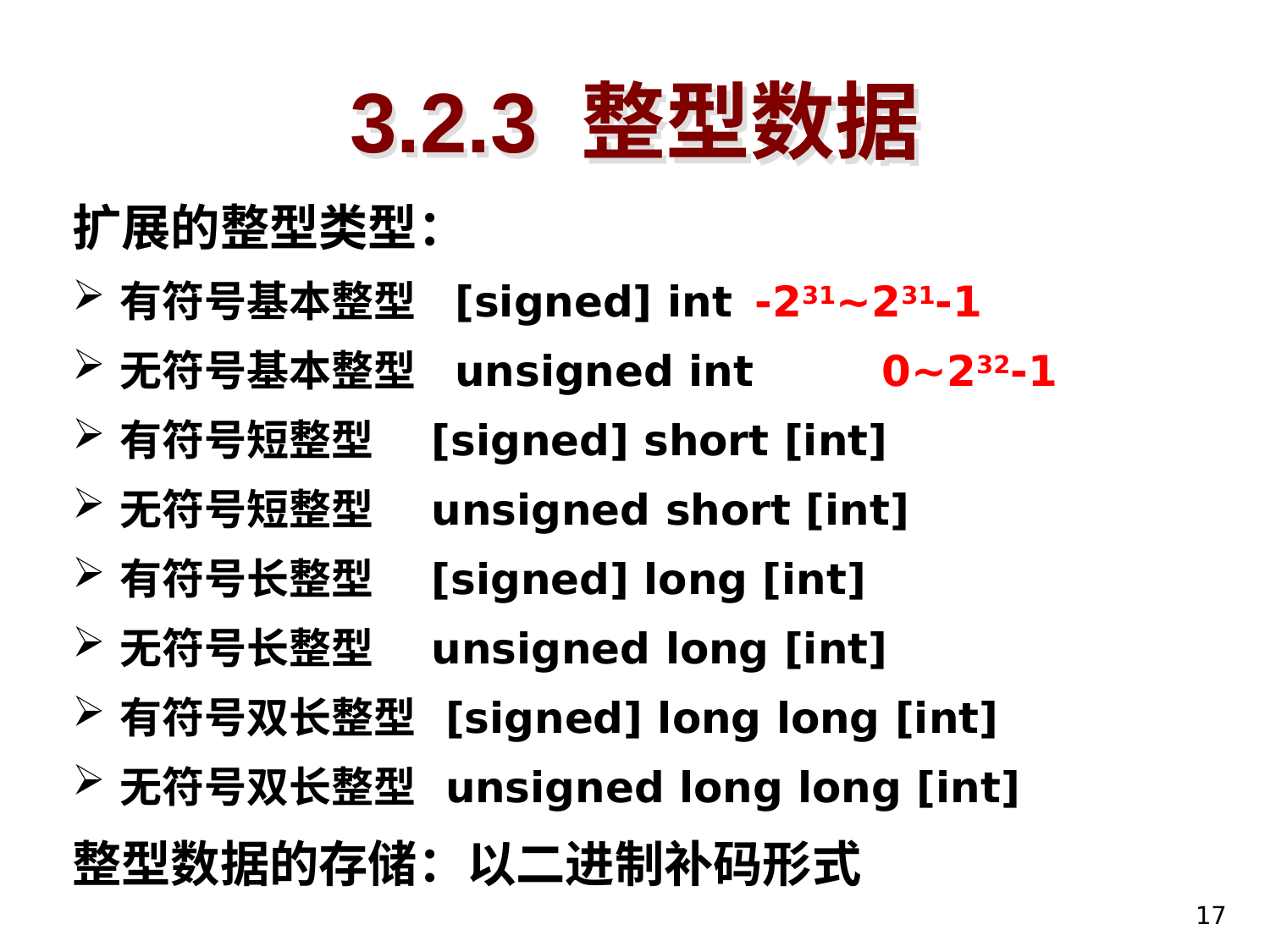

# 3.2.3 整型数据
扩展的整型类型：
有符号基本整型   [signed] int 	-231~231-1
无符号基本整型   unsigned int 	0~232-1
有符号短整型     [signed] short [int]
无符号短整型     unsigned short [int]
有符号长整型     [signed] long [int]
无符号长整型     unsigned long [int]
有符号双长整型  [signed] long long [int]
无符号双长整型  unsigned long long [int]
整型数据的存储：以二进制补码形式

17